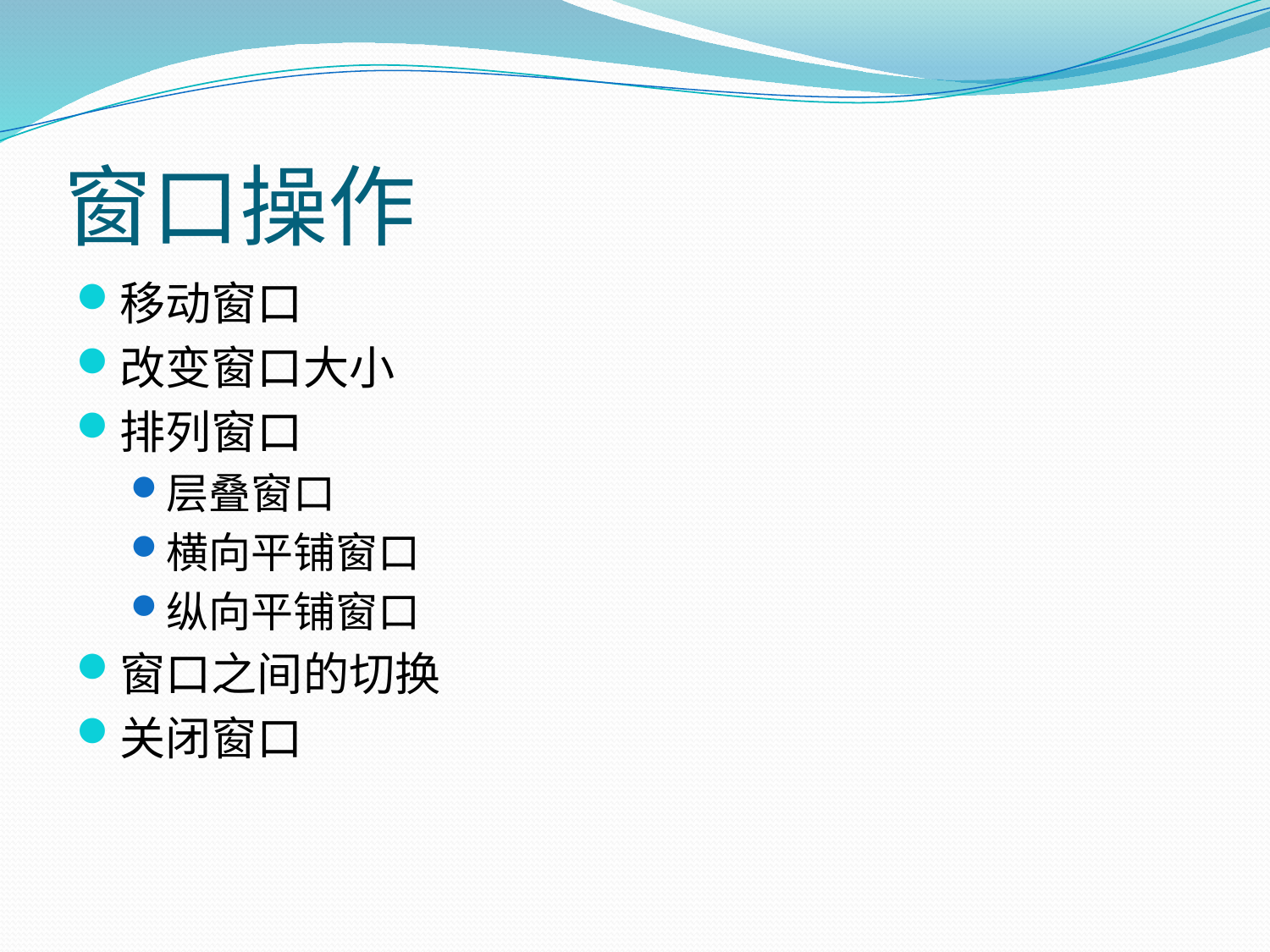

# 窗口操作
移动窗口
改变窗口大小
排列窗口
层叠窗口
横向平铺窗口
纵向平铺窗口
窗口之间的切换
关闭窗口